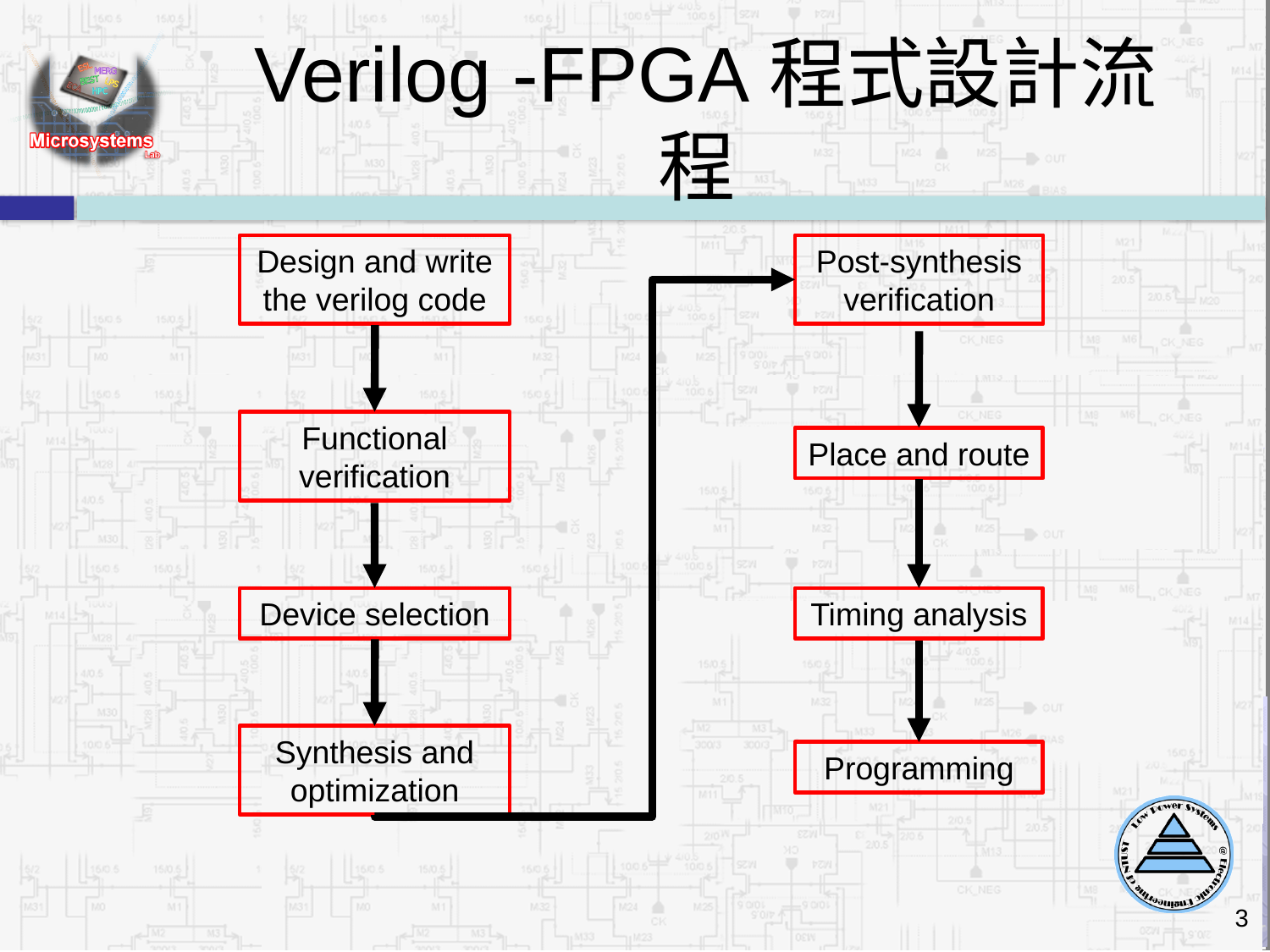

# Verilog -FPGA程式設計流程
Design and write the verilog code
Post-synthesis verification
Functional verification
Place and route
Device selection
Timing analysis
Synthesis and optimization
Programming
3